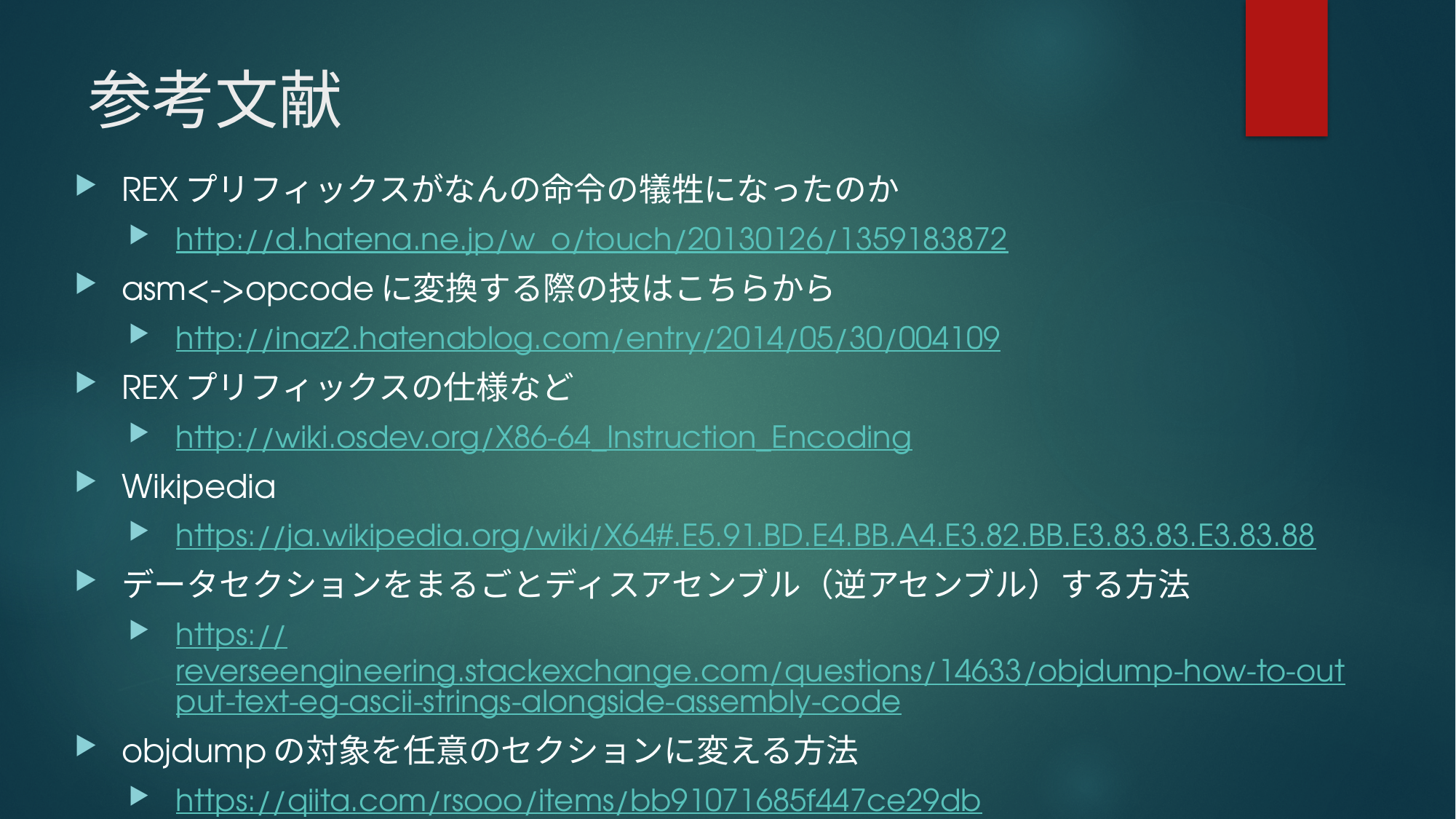

# 参考文献
REXプリフィックスがなんの命令の犠牲になったのか
http://d.hatena.ne.jp/w_o/touch/20130126/1359183872
asm<->opcodeに変換する際の技はこちらから
http://inaz2.hatenablog.com/entry/2014/05/30/004109
REXプリフィックスの仕様など
http://wiki.osdev.org/X86-64_Instruction_Encoding
Wikipedia
https://ja.wikipedia.org/wiki/X64#.E5.91.BD.E4.BB.A4.E3.82.BB.E3.83.83.E3.83.88
データセクションをまるごとディスアセンブル（逆アセンブル）する方法
https://reverseengineering.stackexchange.com/questions/14633/objdump-how-to-output-text-eg-ascii-strings-alongside-assembly-code
objdumpの対象を任意のセクションに変える方法
https://qiita.com/rsooo/items/bb91071685f447ce29db